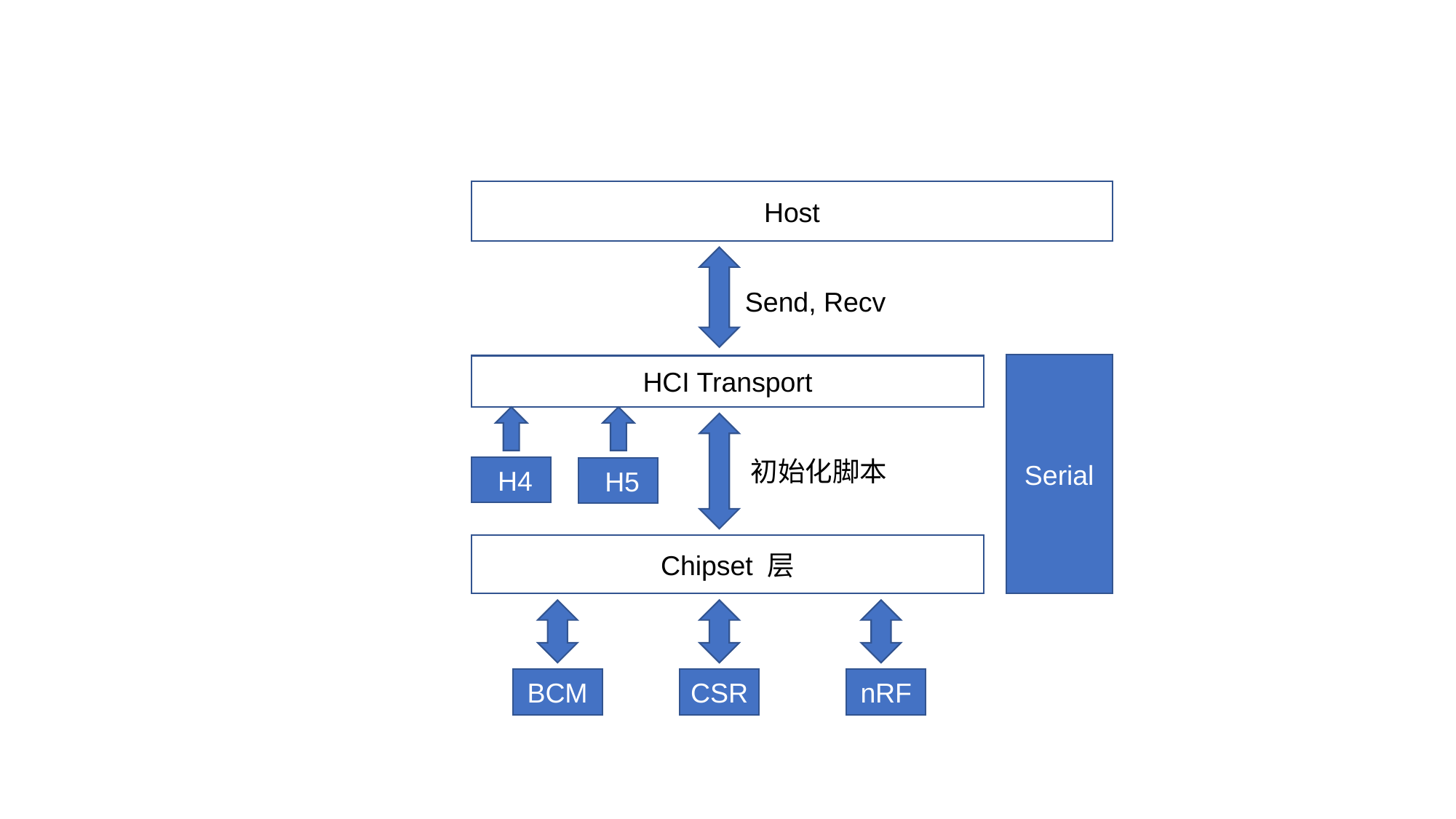

Host

Send, Recv
Serial
HCI Transport

初始化脚本
 H4
 H5
Chipset 层

BCM
CSR
nRF